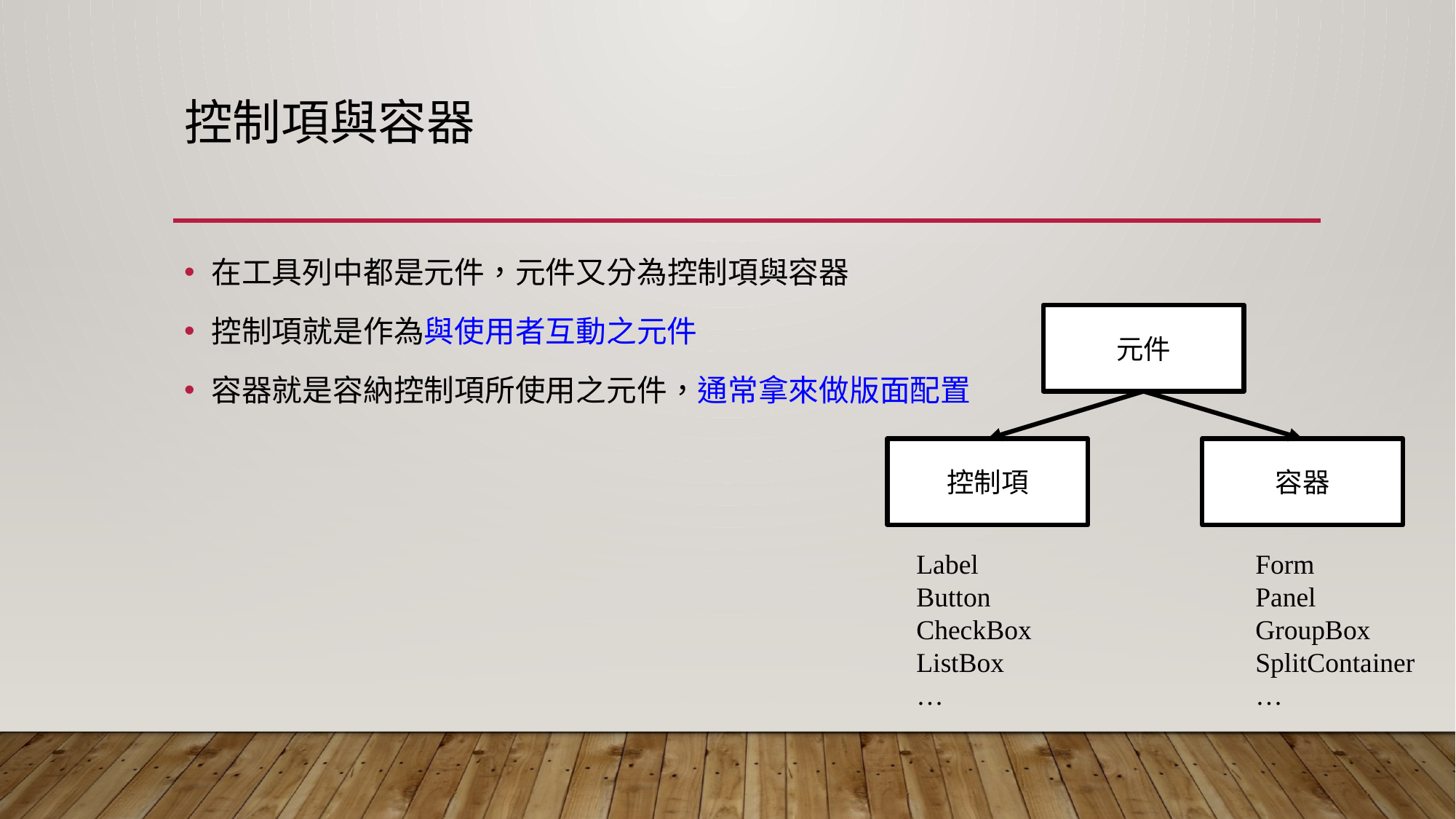

# 控制項與容器
在工具列中都是元件，元件又分為控制項與容器
控制項就是作為與使用者互動之元件
容器就是容納控制項所使用之元件，通常拿來做版面配置
元件
控制項
容器
Label
Button
CheckBox
ListBox
…
Form
Panel
GroupBox
SplitContainer
…